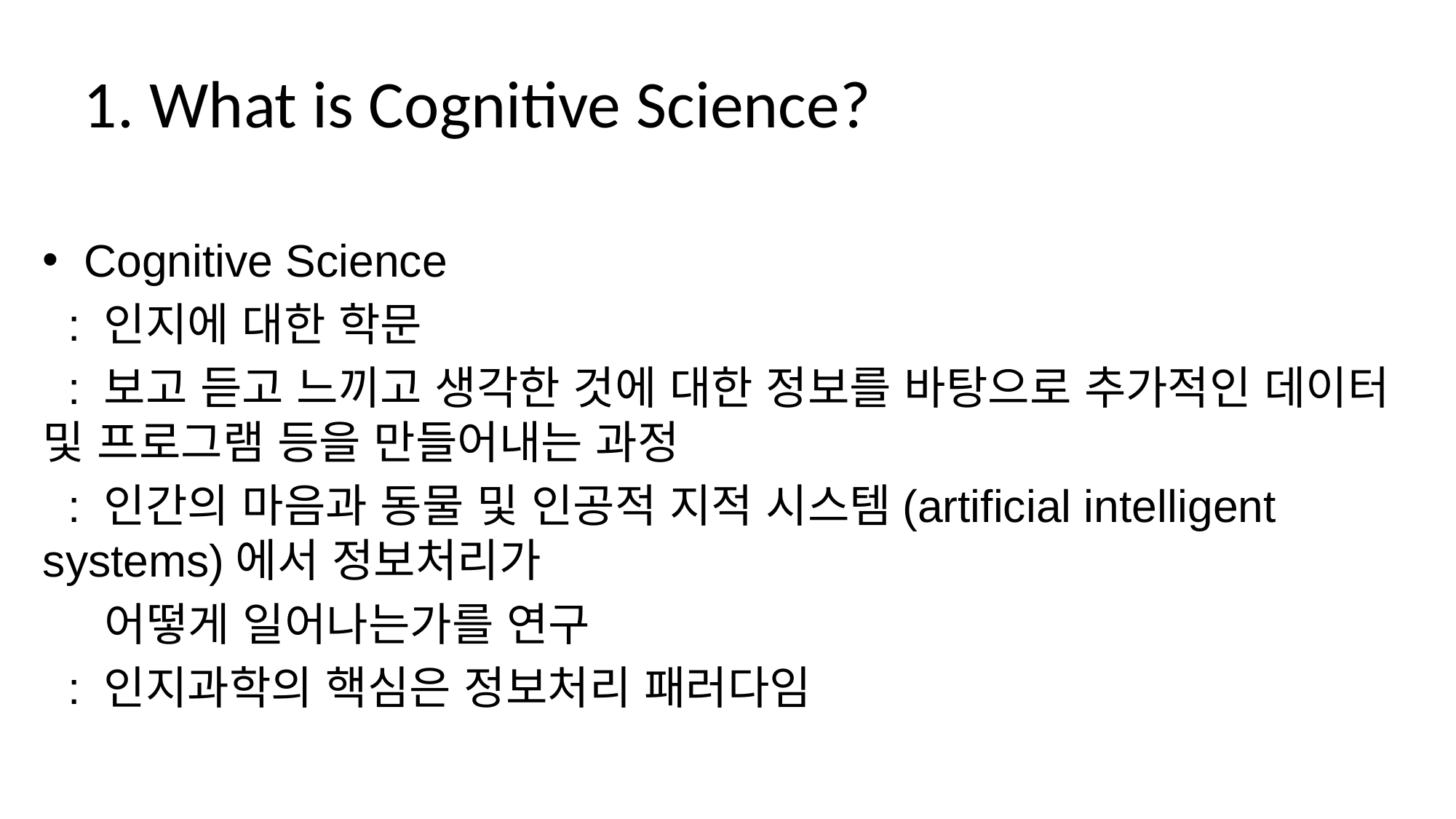

# 1. What is Cognitive Science?
Cognitive Science
  : 인지에 대한 학문
  : 보고 듣고 느끼고 생각한 것에 대한 정보를 바탕으로 추가적인 데이터 및 프로그램 등을 만들어내는 과정
  : 인간의 마음과 동물 및 인공적 지적 시스템(artificial intelligent systems)에서 정보처리가
    어떻게 일어나는가를 연구
  : 인지과학의 핵심은 정보처리 패러다임